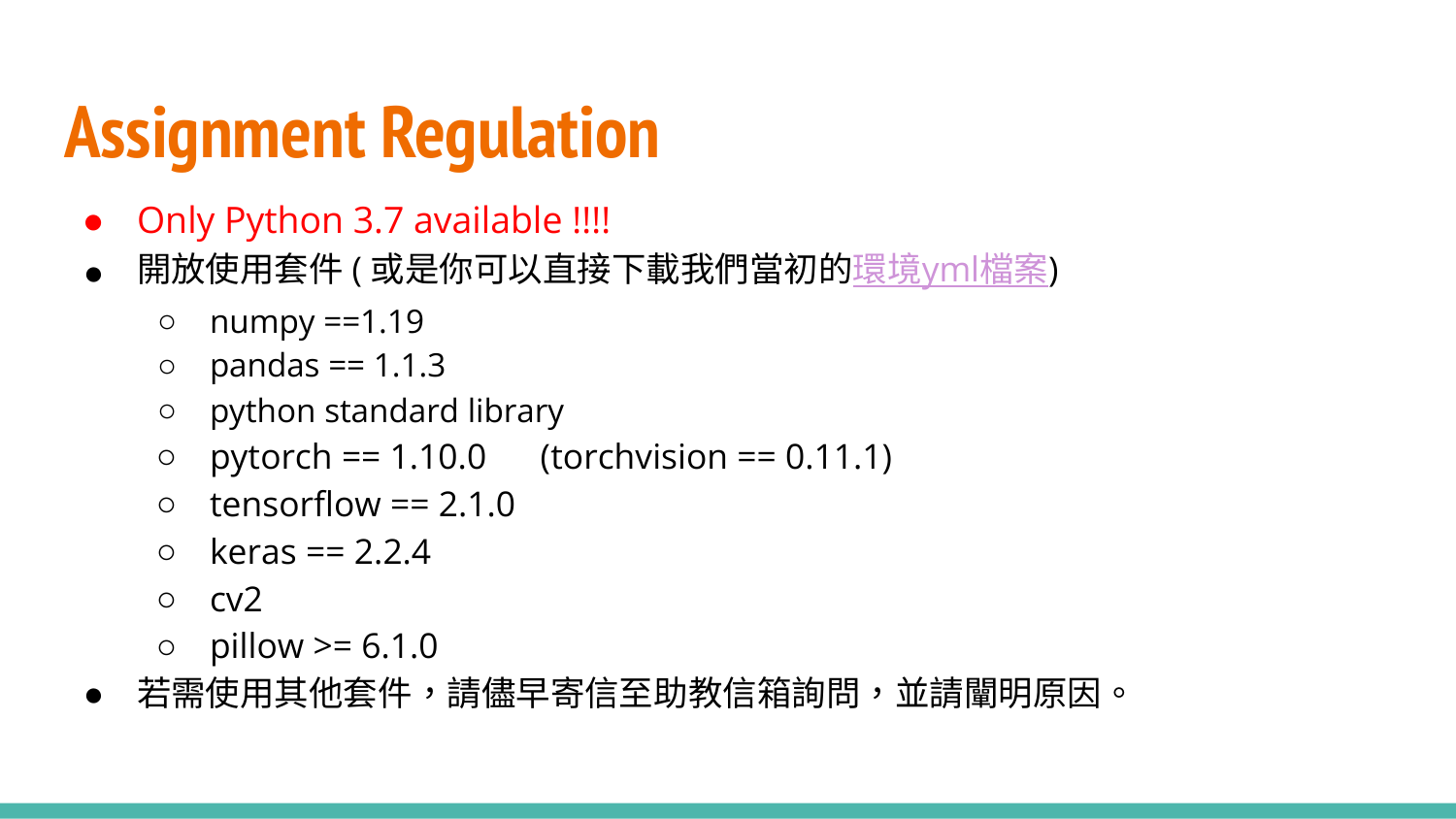

# Assignment Regulation
Only Python 3.7 available !!!!
開放使用套件(或是你可以直接下載我們當初的環境yml檔案)
numpy ==1.19
pandas == 1.1.3
python standard library
pytorch == 1.10.0      (torchvision == 0.11.1)
tensorflow == 2.1.0
keras == 2.2.4
cv2
pillow >= 6.1.0
若需使用其他套件，請儘早寄信至助教信箱詢問，並請闡明原因。